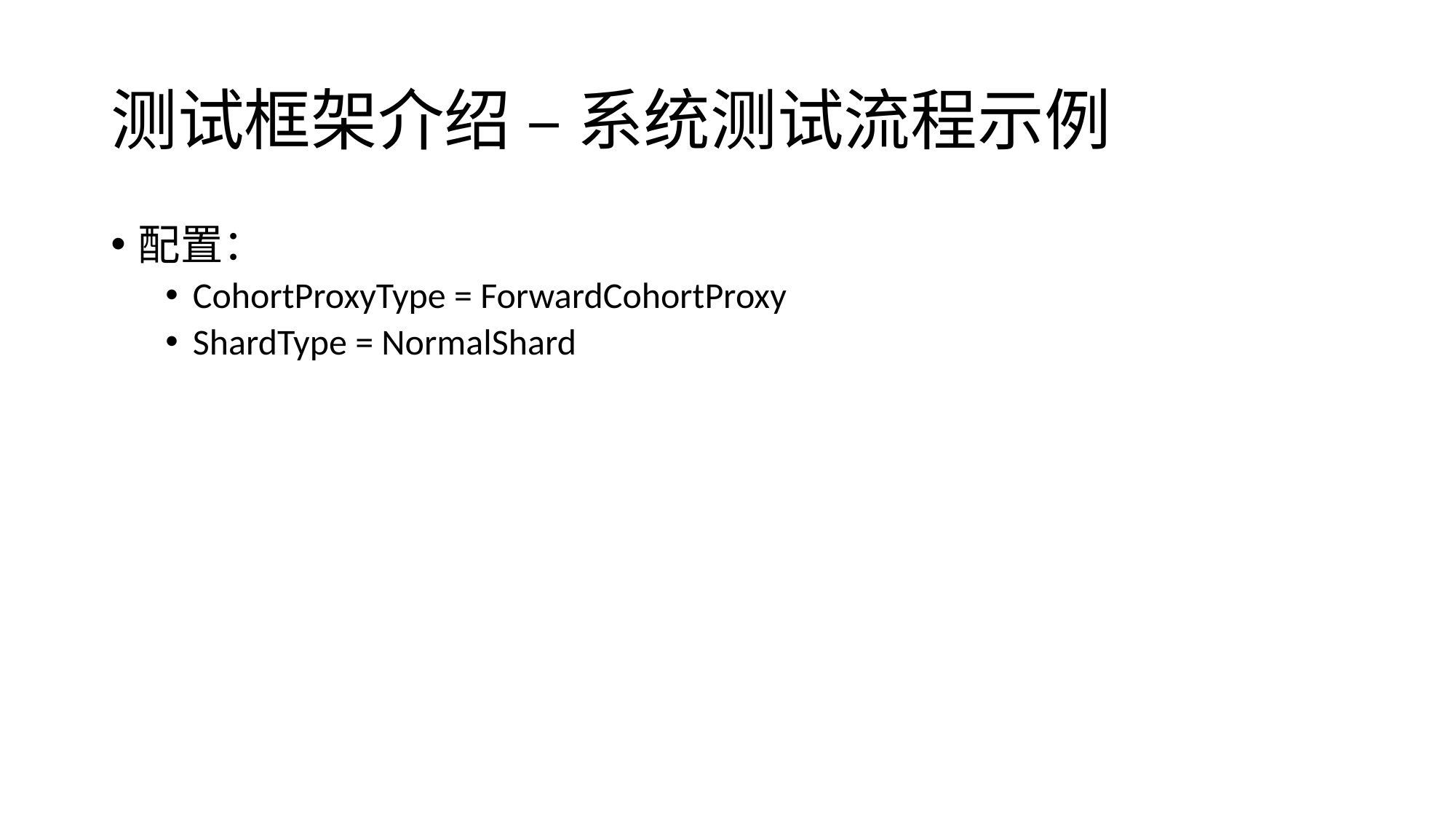

# 测试框架介绍 – 系统测试流程示例
配置：
CohortProxyType = ForwardCohortProxy
ShardType = NormalShard